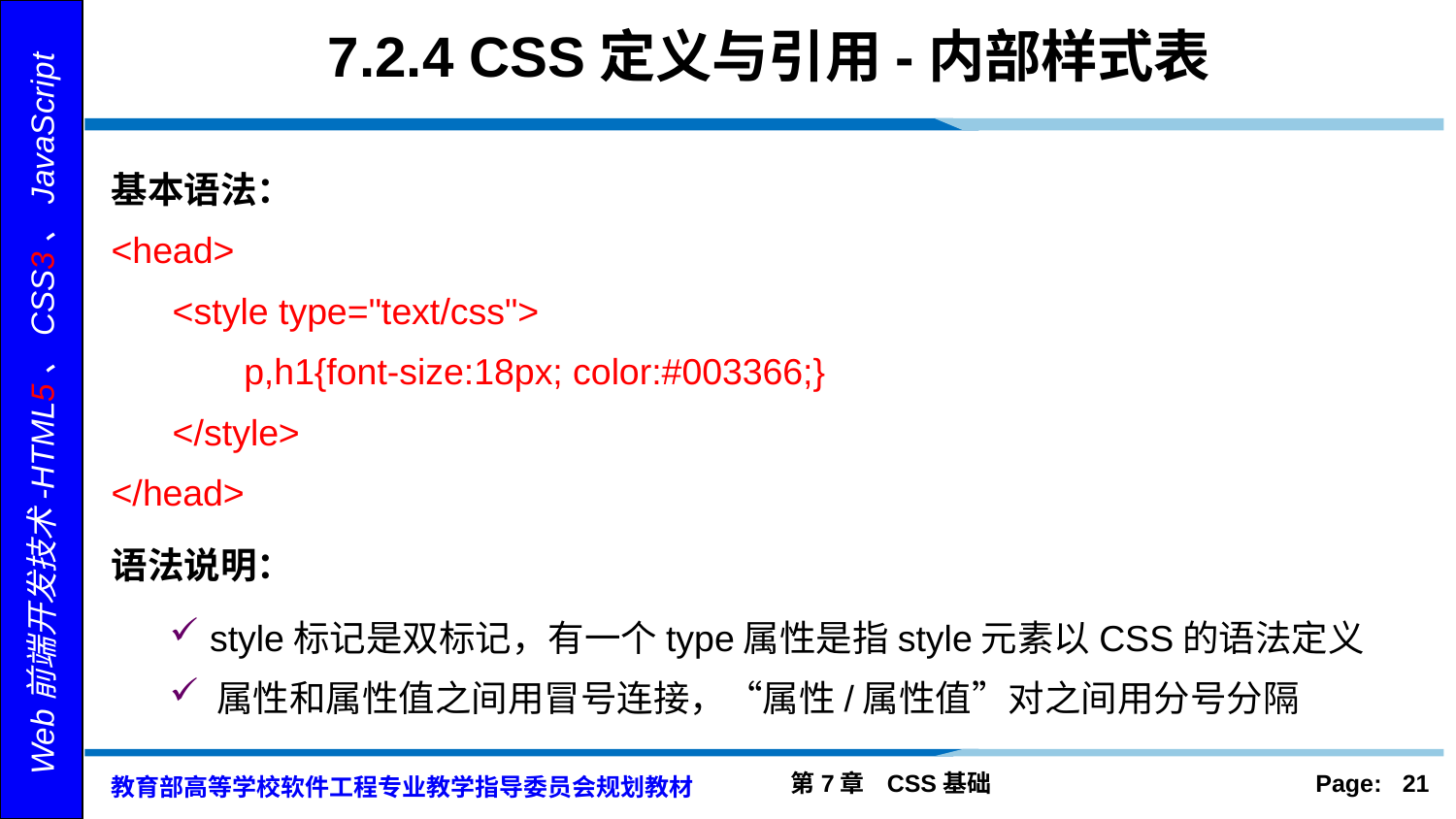

# 7.2.4 CSS定义与引用-内部样式表

基本语法：
<head>
      <style type="text/css">
             p,h1{font-size:18px; color:#003366;}
      </style>
</head>
语法说明：
 style标记是双标记，有一个type属性是指style元素以CSS的语法定义
 属性和属性值之间用冒号连接，“属性/属性值”对之间用分号分隔